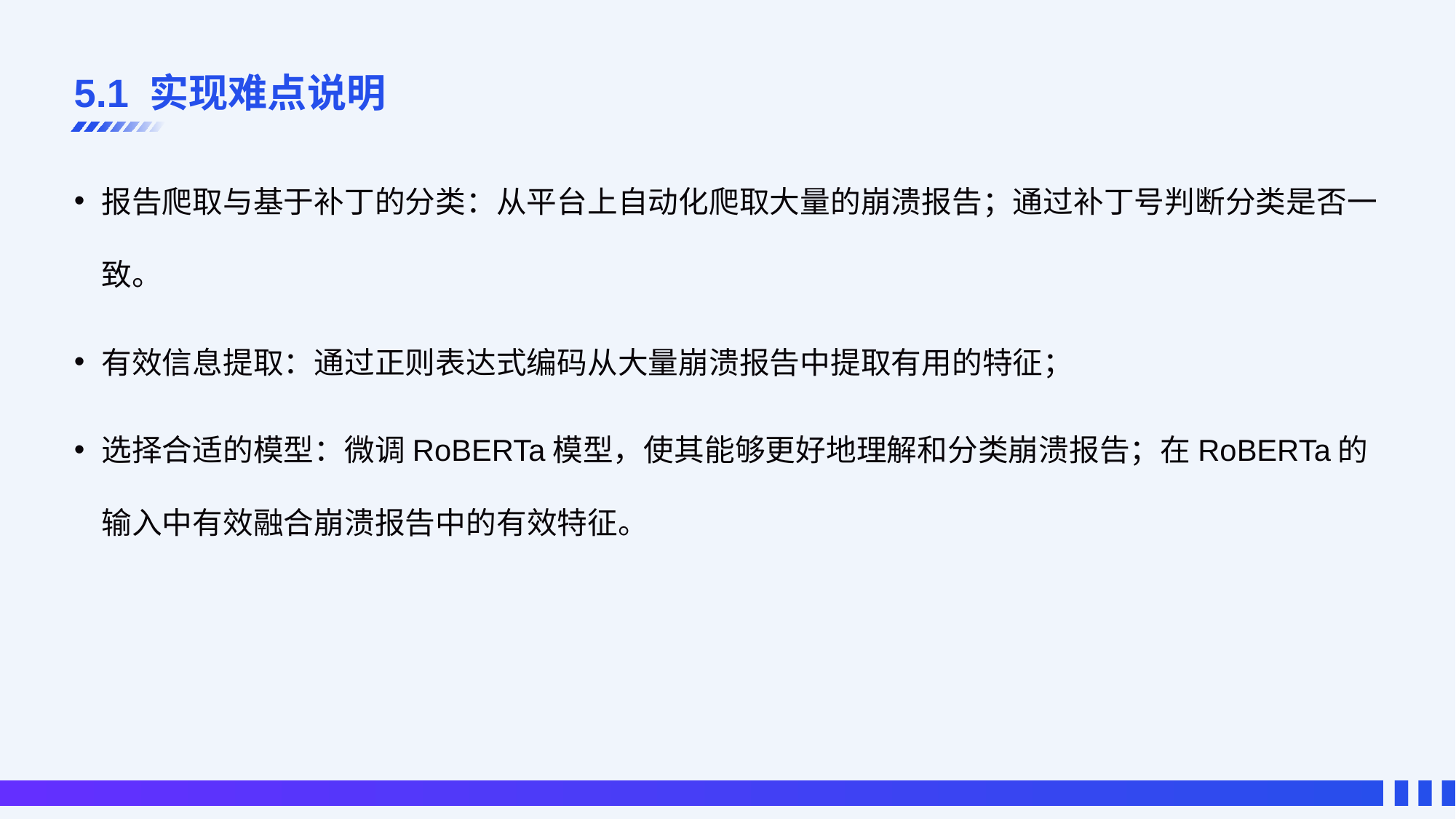

# 5.1 实现难点说明
报告爬取与基于补丁的分类：从平台上自动化爬取大量的崩溃报告；通过补丁号判断分类是否一致。
有效信息提取：通过正则表达式编码从大量崩溃报告中提取有用的特征；
选择合适的模型：微调RoBERTa模型，使其能够更好地理解和分类崩溃报告；在RoBERTa的输入中有效融合崩溃报告中的有效特征。